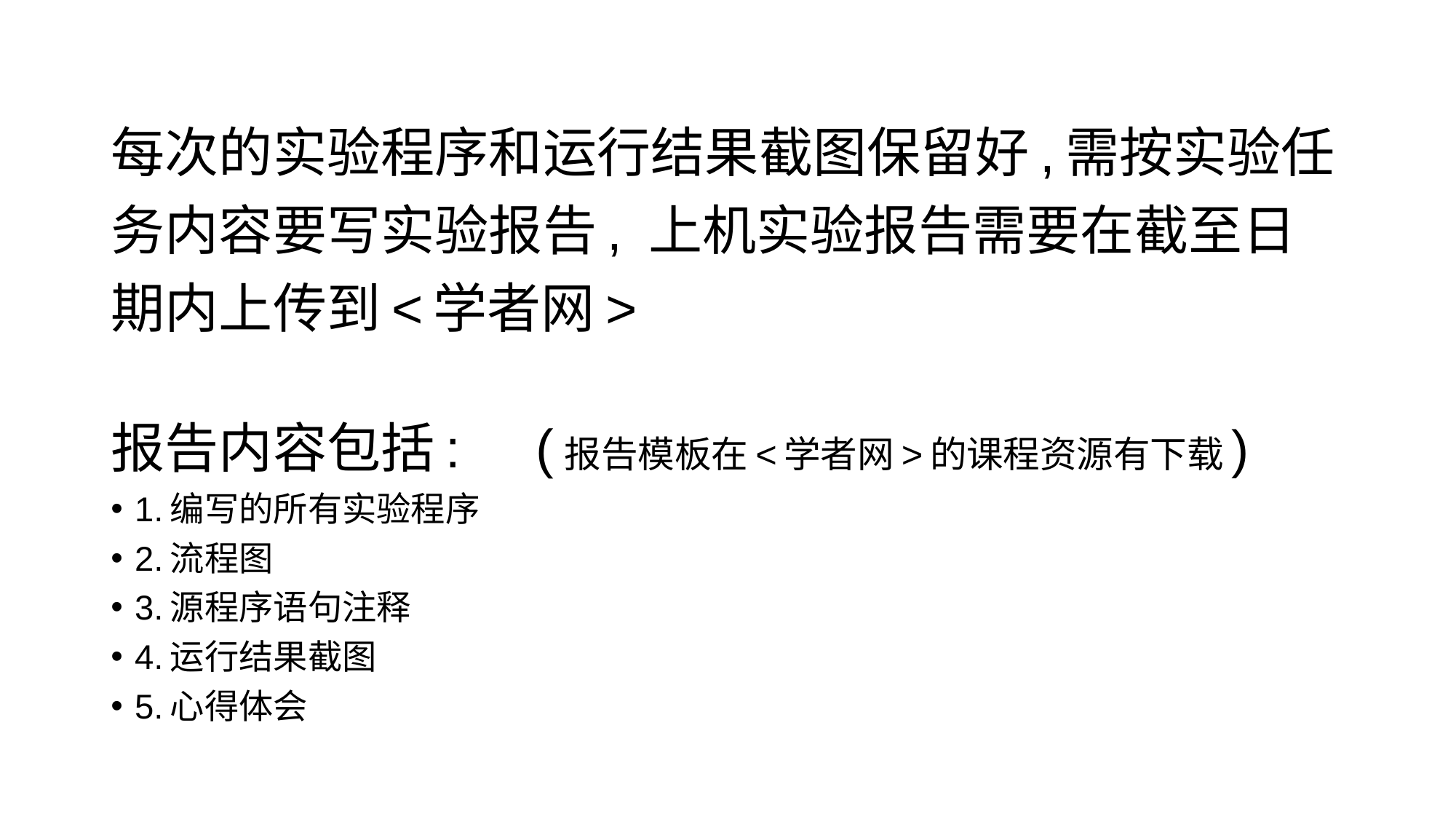

每次的实验程序和运行结果截图保留好,需按实验任务内容要写实验报告, 上机实验报告需要在截至日期内上传到<学者网>

报告内容包括:     (报告模板在<学者网>的课程资源有下载)
1.编写的所有实验程序
2.流程图
3.源程序语句注释
4.运行结果截图
5.心得体会